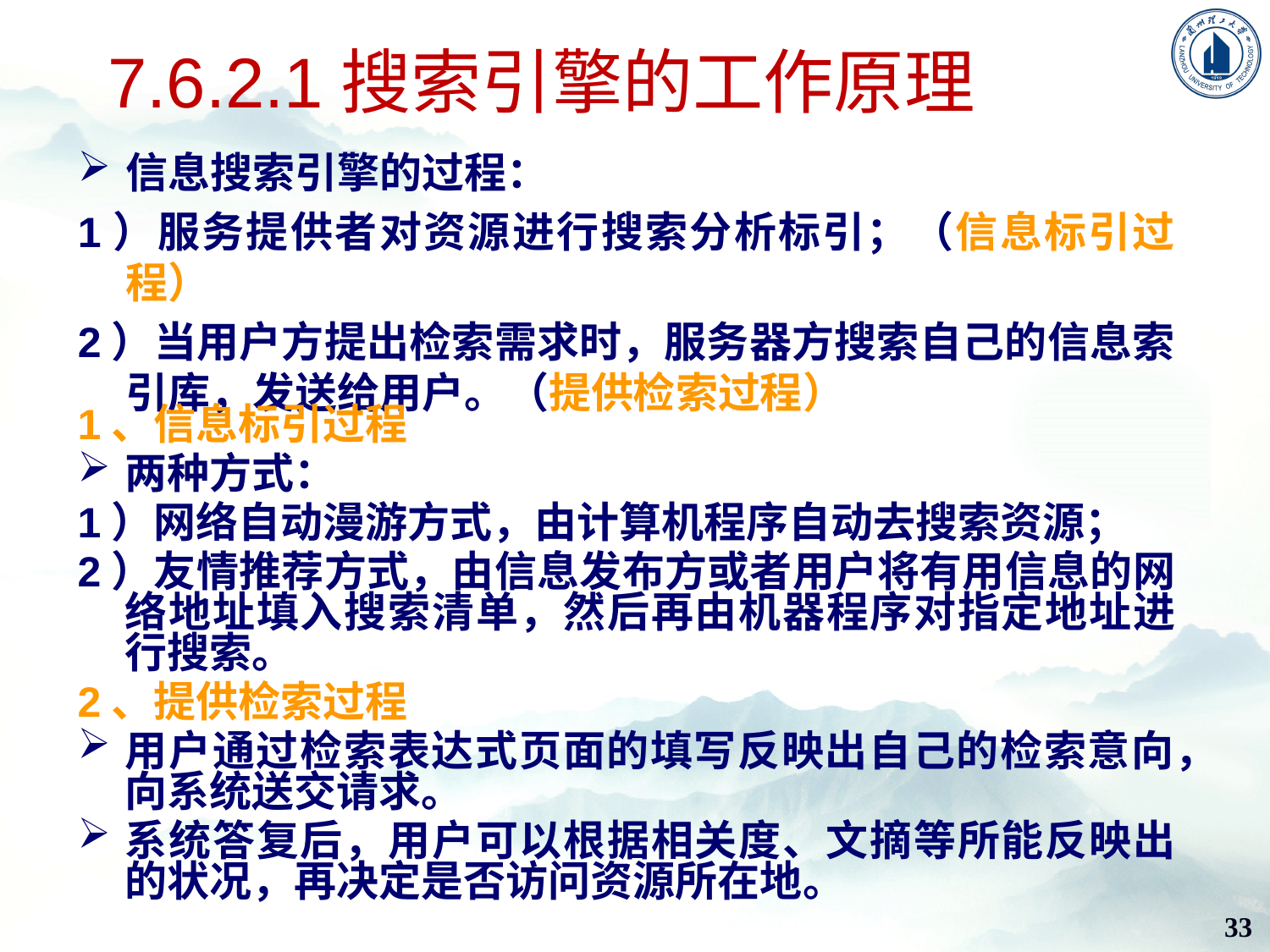

# 7.6.2.1搜索引擎的工作原理
信息搜索引擎的过程：
1）服务提供者对资源进行搜索分析标引；（信息标引过程）
2）当用户方提出检索需求时，服务器方搜索自己的信息索引库，发送给用户。（提供检索过程）

1、信息标引过程
两种方式：
1）网络自动漫游方式，由计算机程序自动去搜索资源；
2）友情推荐方式，由信息发布方或者用户将有用信息的网络地址填入搜索清单，然后再由机器程序对指定地址进行搜索。
2、提供检索过程
用户通过检索表达式页面的填写反映出自己的检索意向，向系统送交请求。
系统答复后，用户可以根据相关度、文摘等所能反映出的状况，再决定是否访问资源所在地。
33